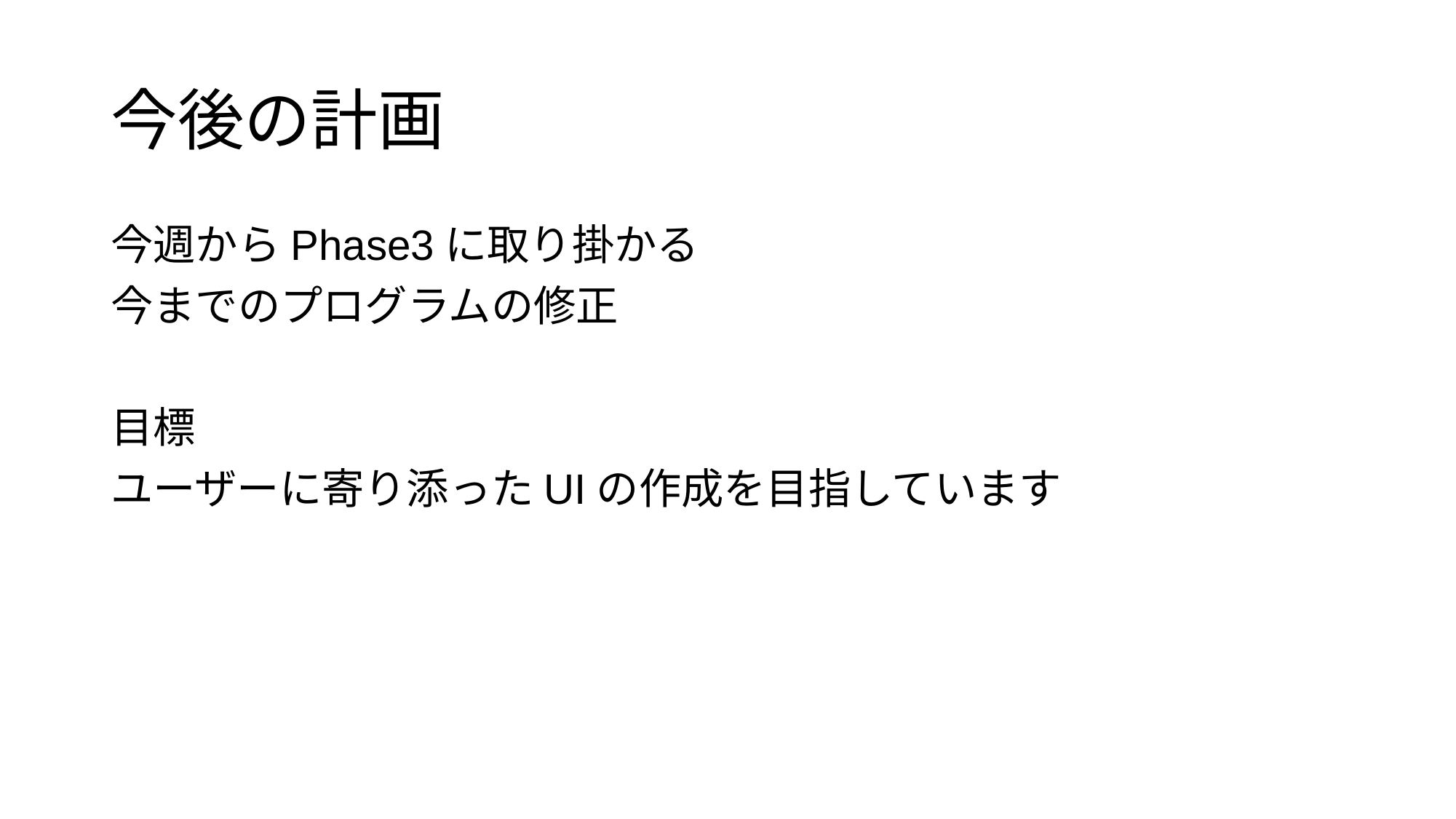

# 今後の計画
今週からPhase3に取り掛かる
今までのプログラムの修正

目標
ユーザーに寄り添ったUIの作成を目指しています